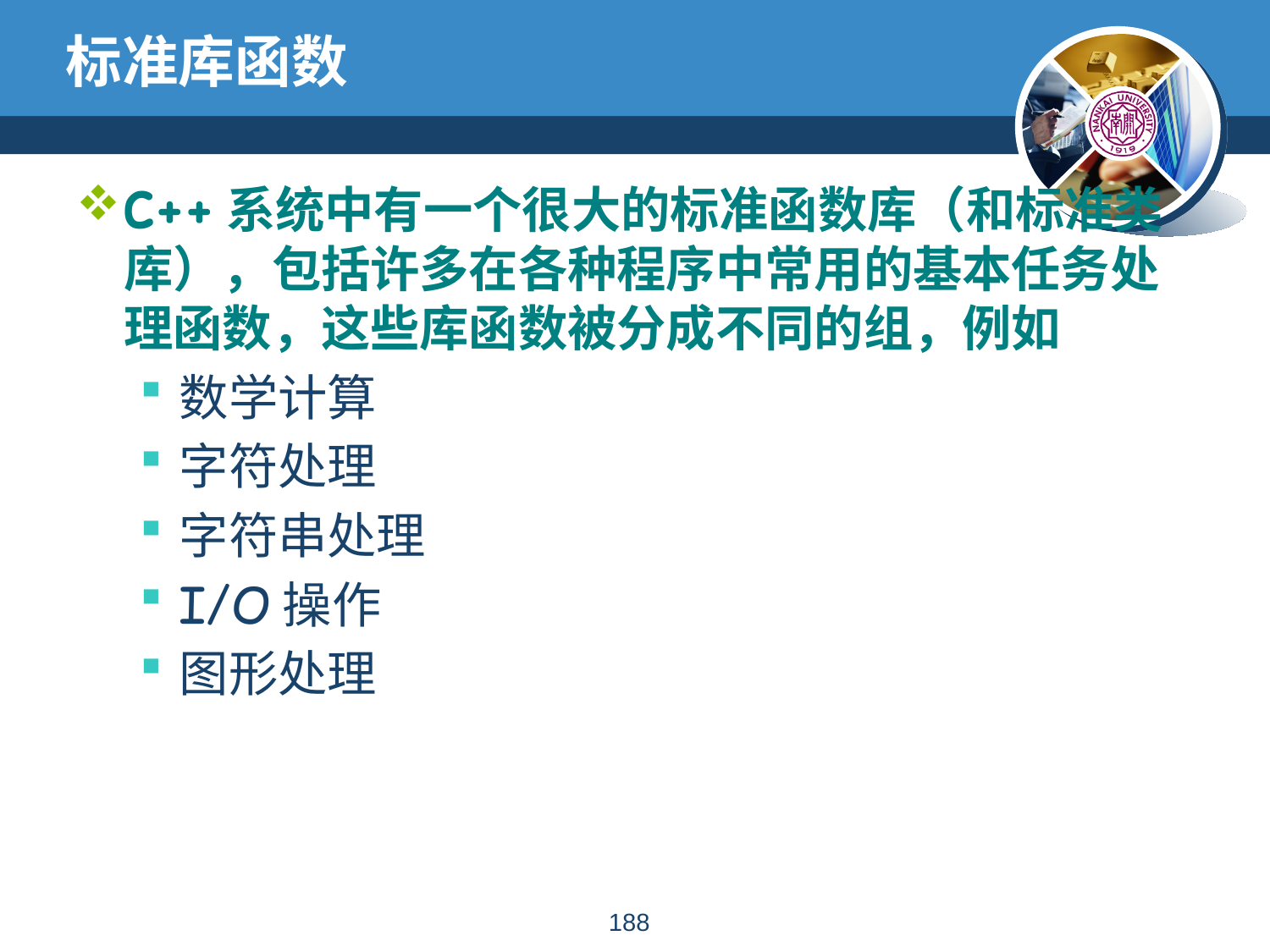

# 标准库函数
C++系统中有一个很大的标准函数库（和标准类库），包括许多在各种程序中常用的基本任务处理函数，这些库函数被分成不同的组，例如
数学计算
字符处理
字符串处理
I/O操作
图形处理
188